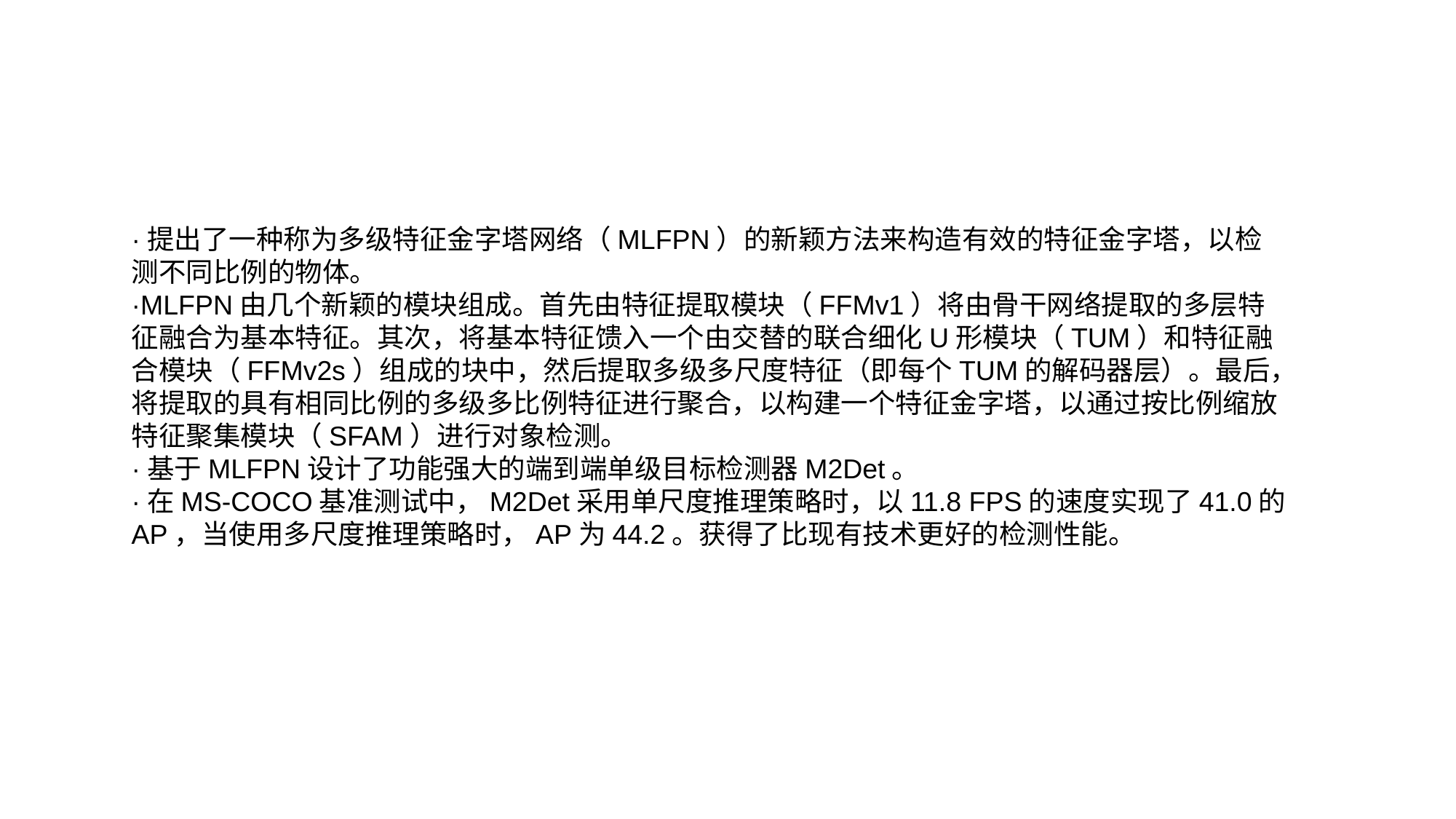

·提出了一种称为多级特征金字塔网络（MLFPN）的新颖方法来构造有效的特征金字塔，以检测不同比例的物体。
·MLFPN由几个新颖的模块组成。首先由特征提取模块（FFMv1）将由骨干网络提取的多层特征融合为基本特征。其次，将基本特征馈入一个由交替的联合细化U形模块（TUM）和特征融合模块（FFMv2s）组成的块中，然后提取多级多尺度特征（即每个TUM的解码器层）。最后，将提取的具有相同比例的多级多比例特征进行聚合，以构建一个特征金字塔，以通过按比例缩放特征聚集模块（SFAM）进行对象检测。
·基于MLFPN设计了功能强大的端到端单级目标检测器M2Det。
·在MS-COCO基准测试中，M2Det采用单尺度推理策略时，以11.8 FPS的速度实现了41.0的AP，当使用多尺度推理策略时，AP为44.2。获得了比现有技术更好的检测性能。